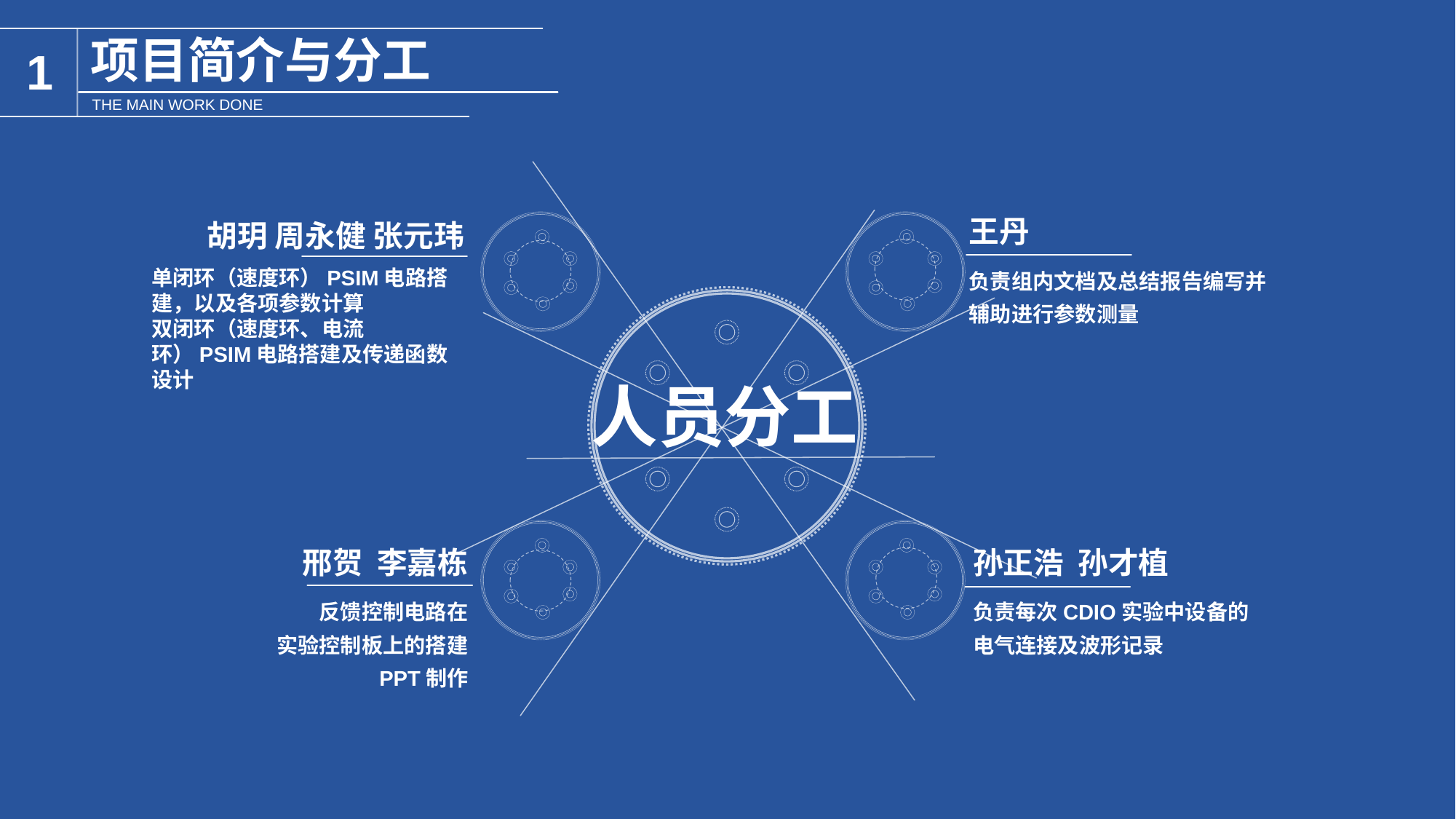

王丹
负责组内文档及总结报告编写并辅助进行参数测量
胡玥 周永健 张元玮
单闭环（速度环）PSIM电路搭建，以及各项参数计算
双闭环（速度环、电流环）PSIM电路搭建及传递函数设计
人员分工
邢贺  李嘉栋
反馈控制电路在
实验控制板上的搭建
PPT制作
孙正浩  孙才植
负责每次CDIO实验中设备的
电气连接及波形记录